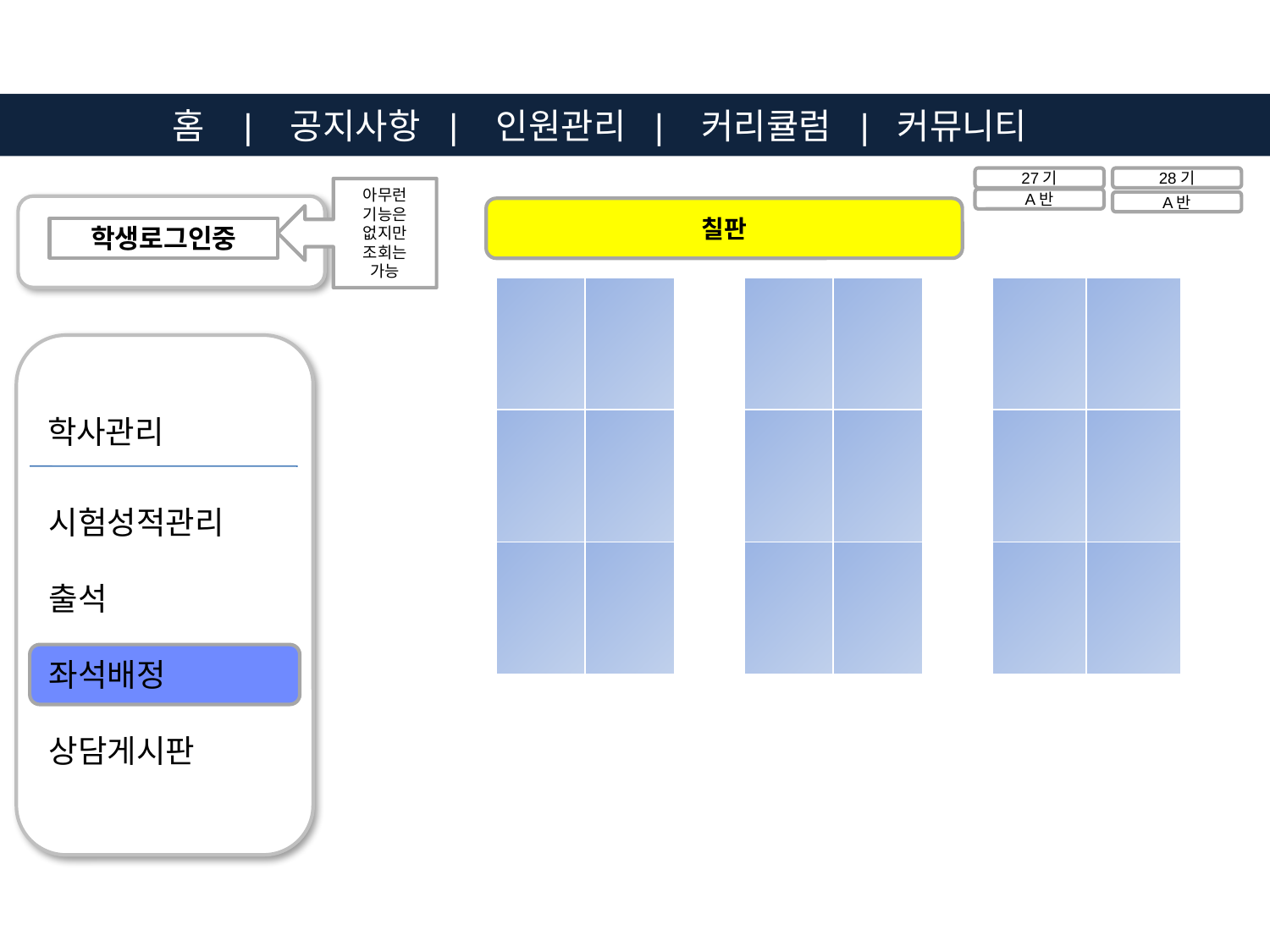

홈   |   공지사항  |   인원관리  |   커리큘럼  |  커뮤니티
28기
27기
아무런 기능은 없지만 조회는
가능
A반
A반

칠판
학생로그인중
|  |  |
| --- | --- |
|  |  |
|  |  |
|  |  |
| --- | --- |
|  |  |
|  |  |
|  |  |
| --- | --- |
|  |  |
|  |  |

학사관리
시험성적관리

출석

좌석배정

상담게시판